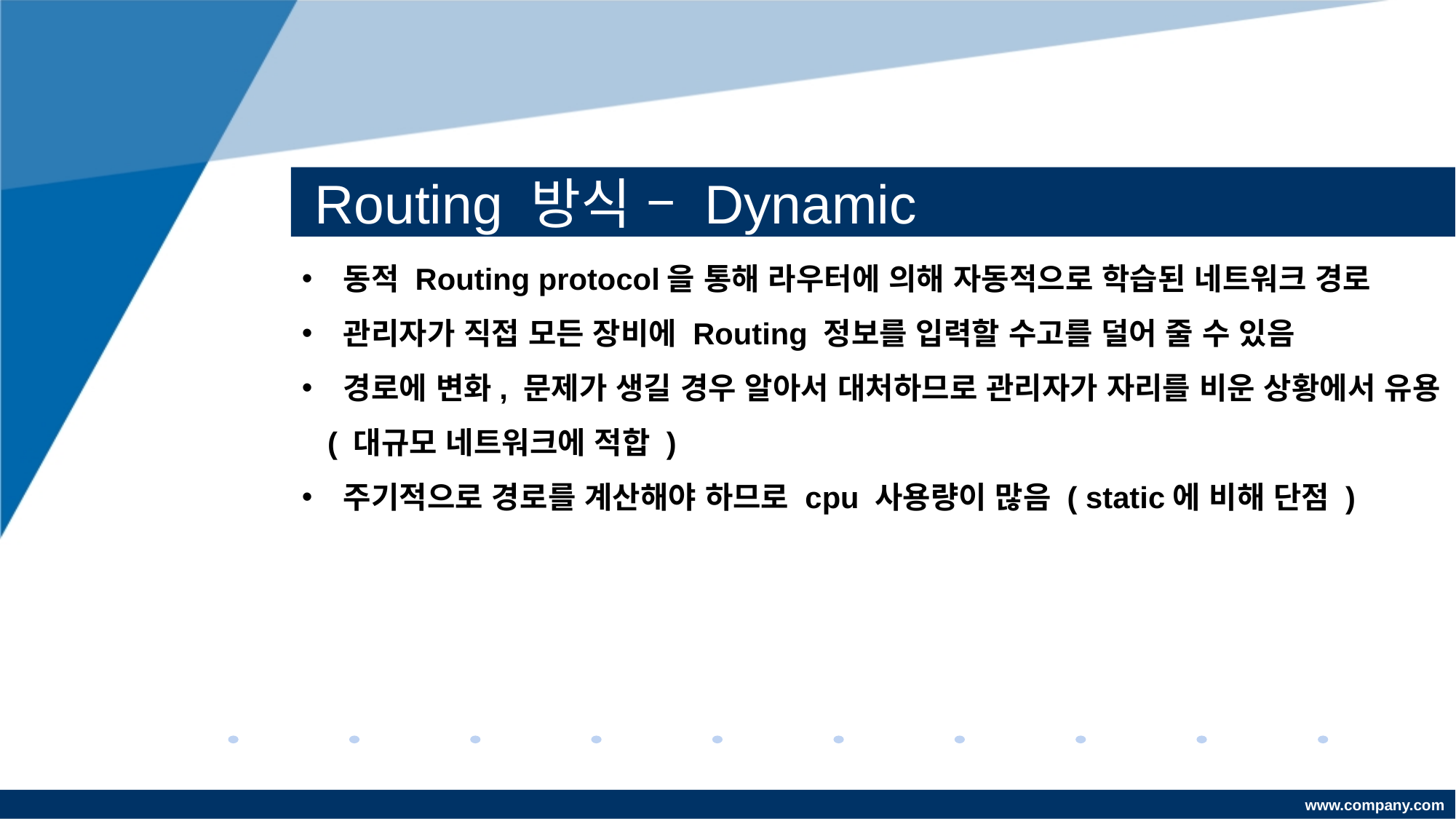

# Routing 방식 – Dynamic
 동적 Routing protocol을 통해 라우터에 의해 자동적으로 학습된 네트워크 경로
 관리자가 직접 모든 장비에 Routing 정보를 입력할 수고를 덜어 줄 수 있음
 경로에 변화, 문제가 생길 경우 알아서 대처하므로 관리자가 자리를 비운 상황에서 유용 ( 대규모 네트워크에 적합 )
 주기적으로 경로를 계산해야 하므로 cpu 사용량이 많음 ( static에 비해 단점 )